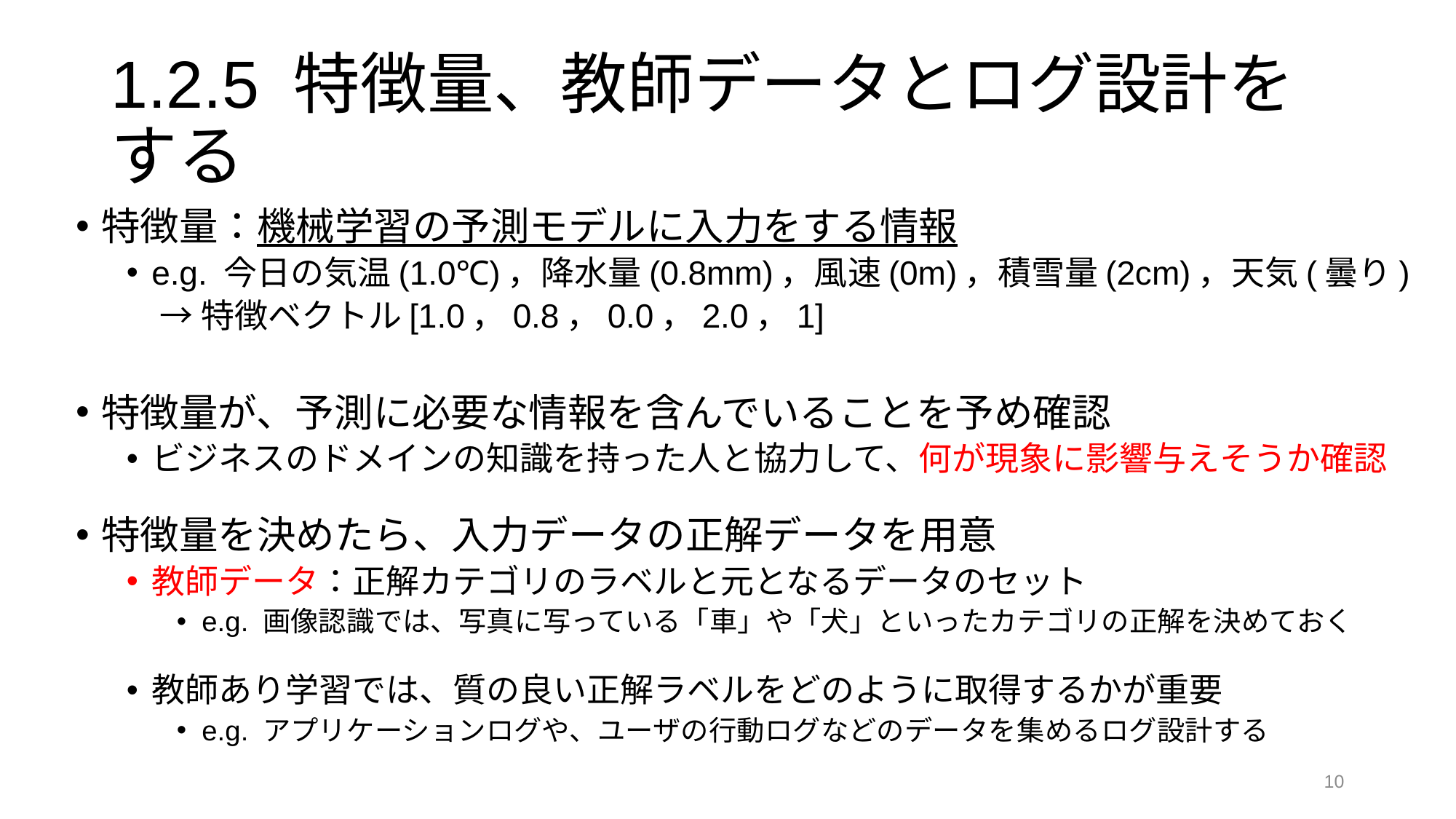

# 1.2.5 特徴量、教師データとログ設計をする
特徴量：機械学習の予測モデルに入力をする情報
e.g. 今日の気温(1.0℃)，降水量(0.8mm)，風速(0m)，積雪量(2cm)，天気(曇り)
　→ 特徴ベクトル[1.0，0.8，0.0，2.0，1]

特徴量が、予測に必要な情報を含んでいることを予め確認
ビジネスのドメインの知識を持った人と協力して、何が現象に影響与えそうか確認

特徴量を決めたら、入力データの正解データを用意
教師データ：正解カテゴリのラベルと元となるデータのセット
e.g. 画像認識では、写真に写っている「車」や「犬」といったカテゴリの正解を決めておく

教師あり学習では、質の良い正解ラベルをどのように取得するかが重要
e.g. アプリケーションログや、ユーザの行動ログなどのデータを集めるログ設計する

10